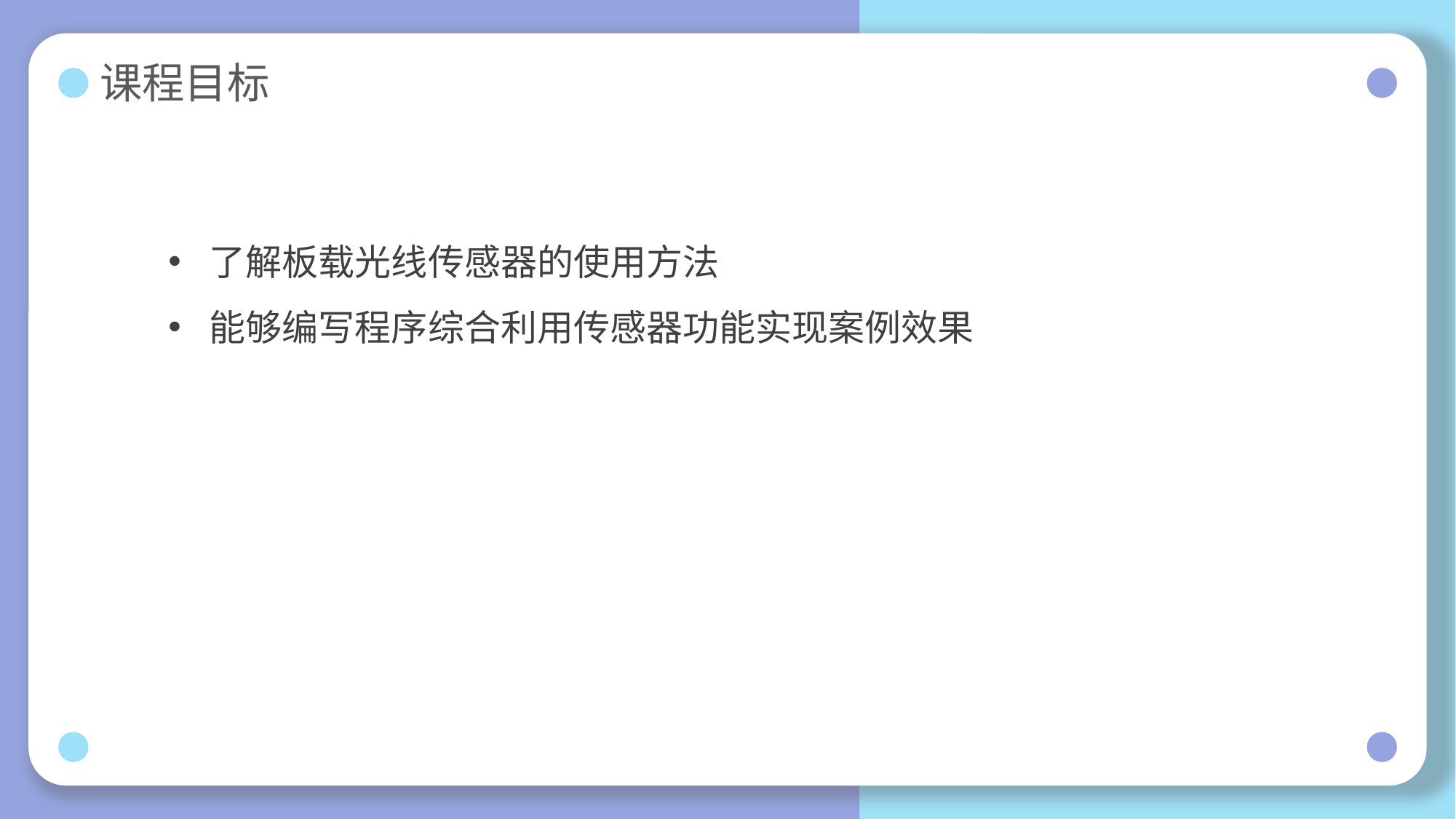

# 课程目标
了解板载光线传感器的使用方法
能够编写程序综合利用传感器功能实现案例效果